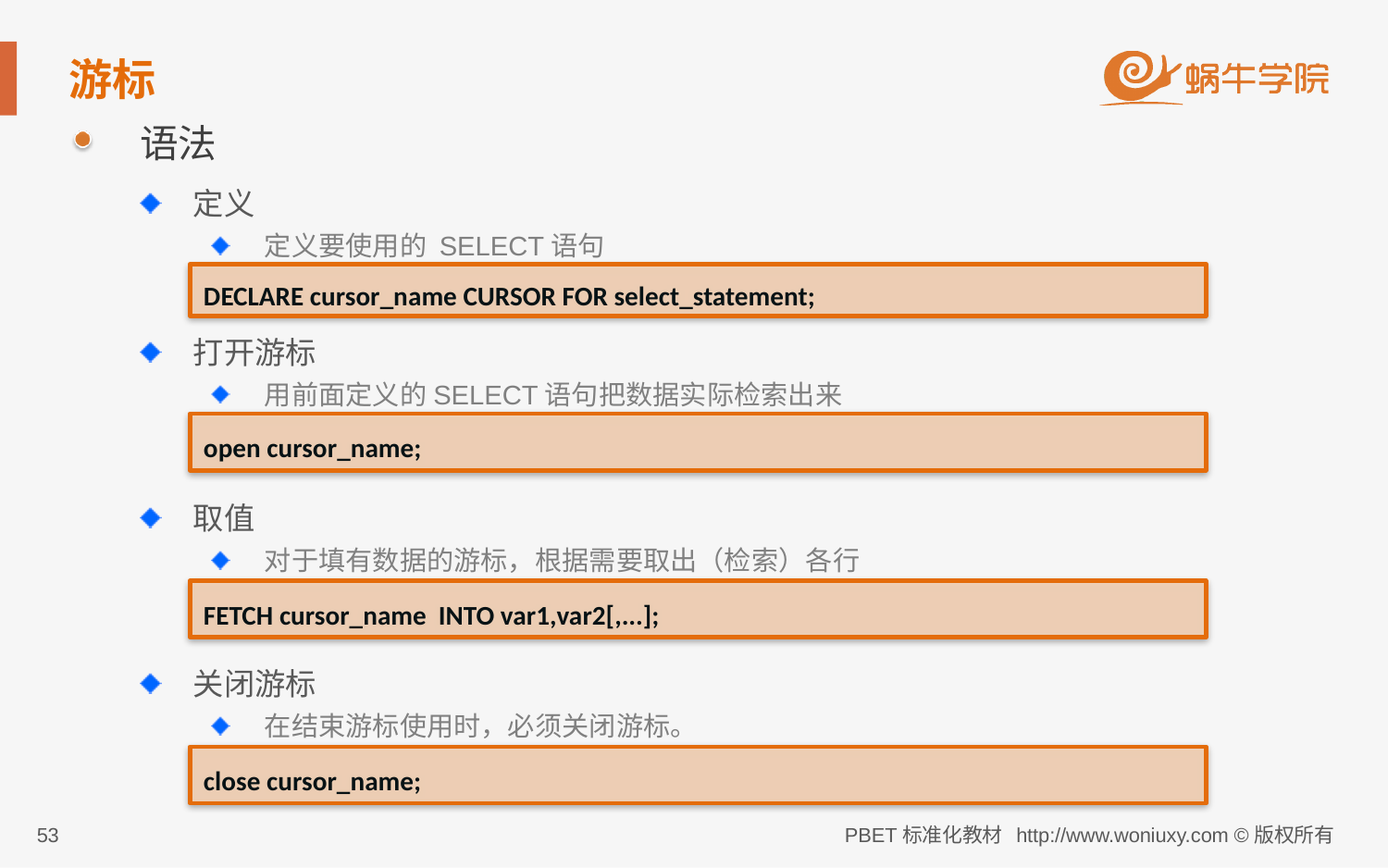

# 游标
语法
定义
定义要使用的 SELECT语句

打开游标
用前面定义的SELECT语句把数据实际检索出来

取值
对于填有数据的游标，根据需要取出（检索）各行

关闭游标
在结束游标使用时，必须关闭游标。
DECLARE cursor_name CURSOR FOR select_statement;
open cursor_name;
FETCH cursor_name  INTO var1,var2[,...];
close cursor_name;